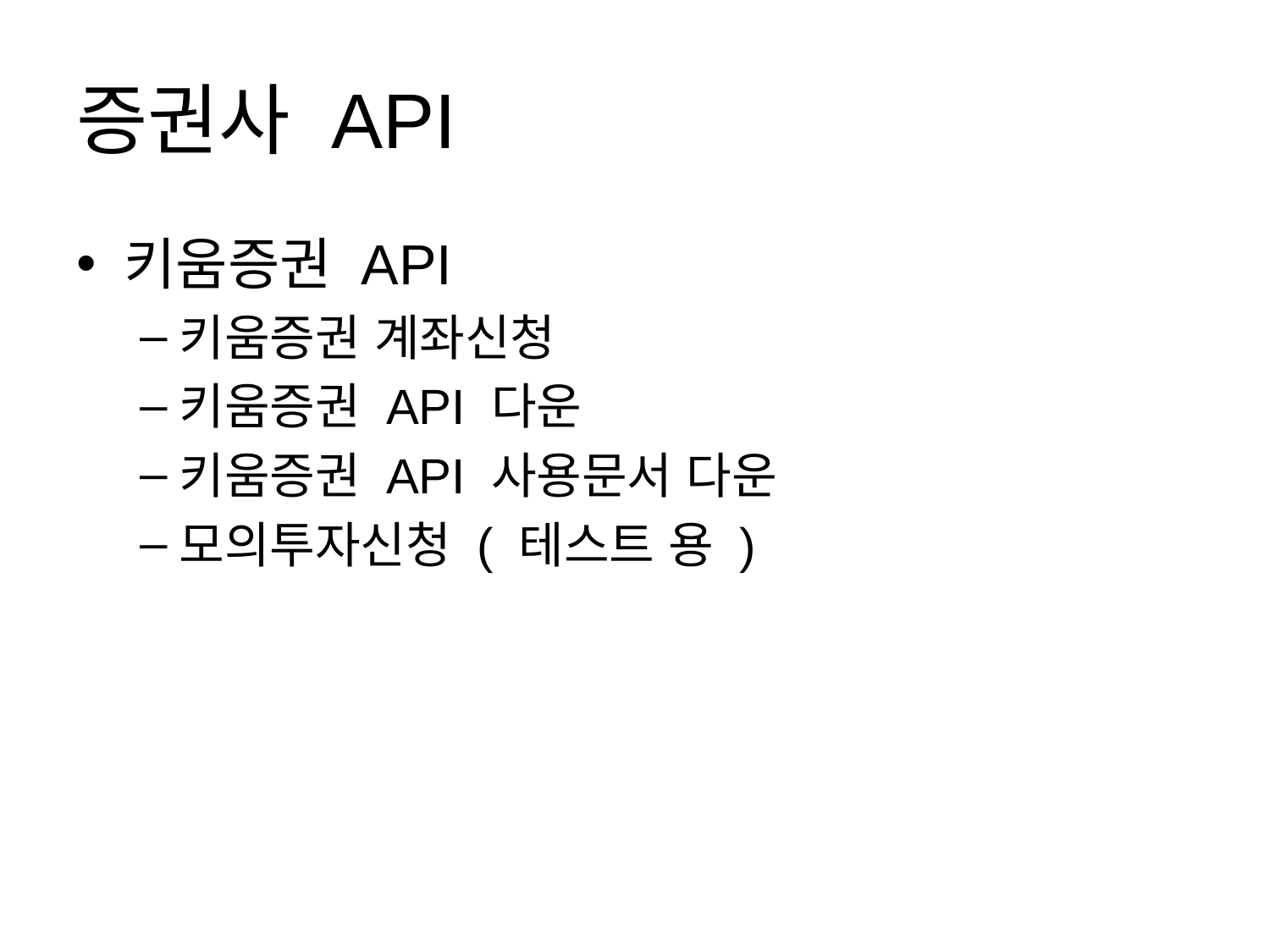

# 증권사 API
키움증권 API
키움증권 계좌신청
키움증권 API 다운
키움증권 API 사용문서 다운
모의투자신청 ( 테스트 용 )